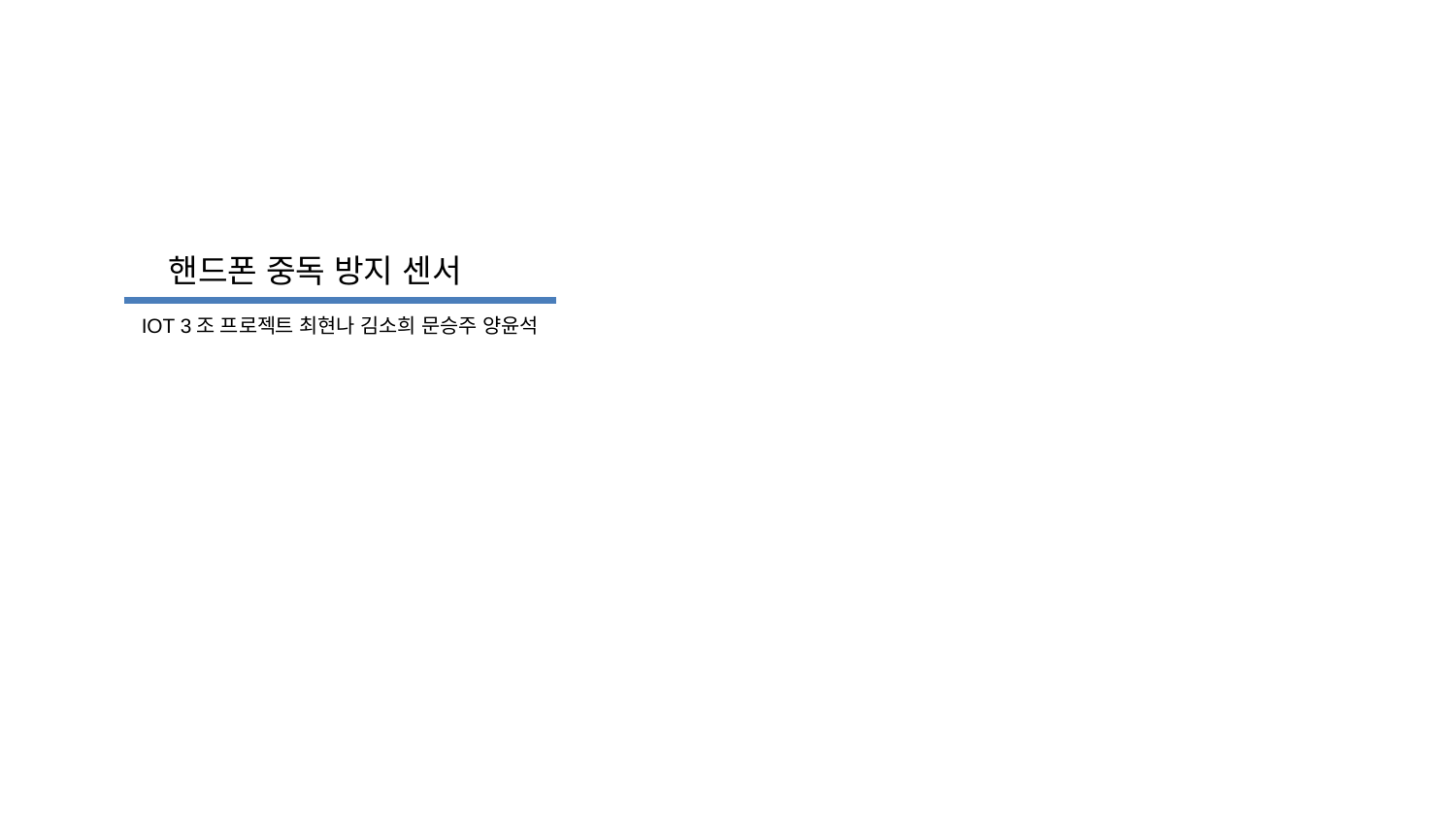

핸드폰 중독 방지 센서
IOT 3조 프로젝트 최현나 김소희 문승주 양윤석